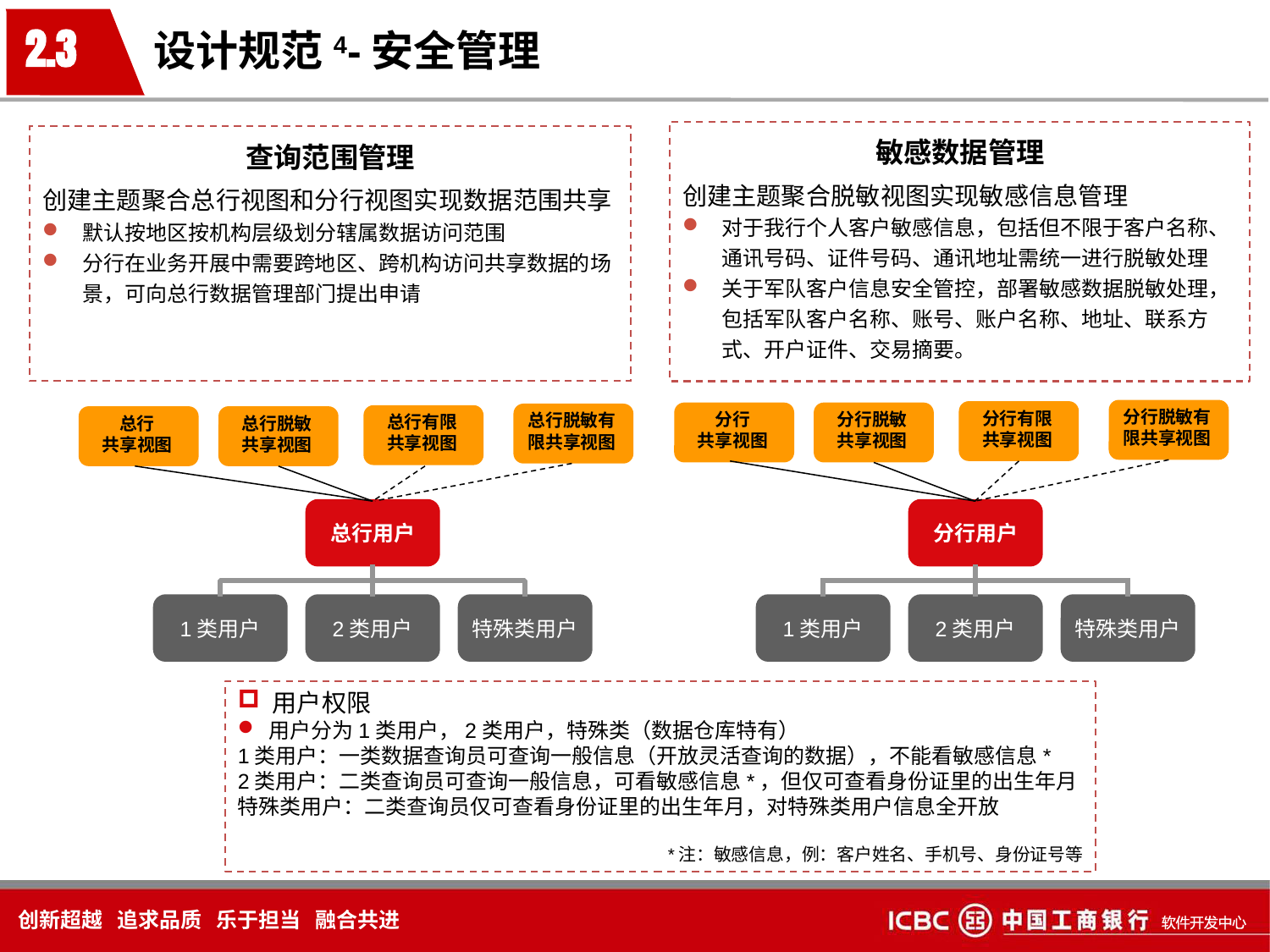

2.3
设计规范4-安全管理
敏感数据管理
创建主题聚合脱敏视图实现敏感信息管理
对于我行个人客户敏感信息，包括但不限于客户名称、通讯号码、证件号码、通讯地址需统一进行脱敏处理
关于军队客户信息安全管控，部署敏感数据脱敏处理，包括军队客户名称、账号、账户名称、地址、联系方式、开户证件、交易摘要。
查询范围管理
创建主题聚合总行视图和分行视图实现数据范围共享
默认按地区按机构层级划分辖属数据访问范围
分行在业务开展中需要跨地区、跨机构访问共享数据的场景，可向总行数据管理部门提出申请
分行脱敏有
限共享视图

分行有限
共享视图

分行
共享视图

分行脱敏
共享视图

总行脱敏有
限共享视图

总行有限
共享视图

总行
共享视图

总行脱敏
共享视图

总行用户
1类用户
2类用户
特殊类用户

分行用户
1类用户
2类用户
特殊类用户
 用户权限
 用户分为1类用户，2类用户，特殊类（数据仓库特有）
1类用户：一类数据查询员可查询一般信息（开放灵活查询的数据），不能看敏感信息*
2类用户：二类查询员可查询一般信息，可看敏感信息*，但仅可查看身份证里的出生年月
特殊类用户：二类查询员仅可查看身份证里的出生年月，对特殊类用户信息全开放

*注：敏感信息，例：客户姓名、手机号、身份证号等